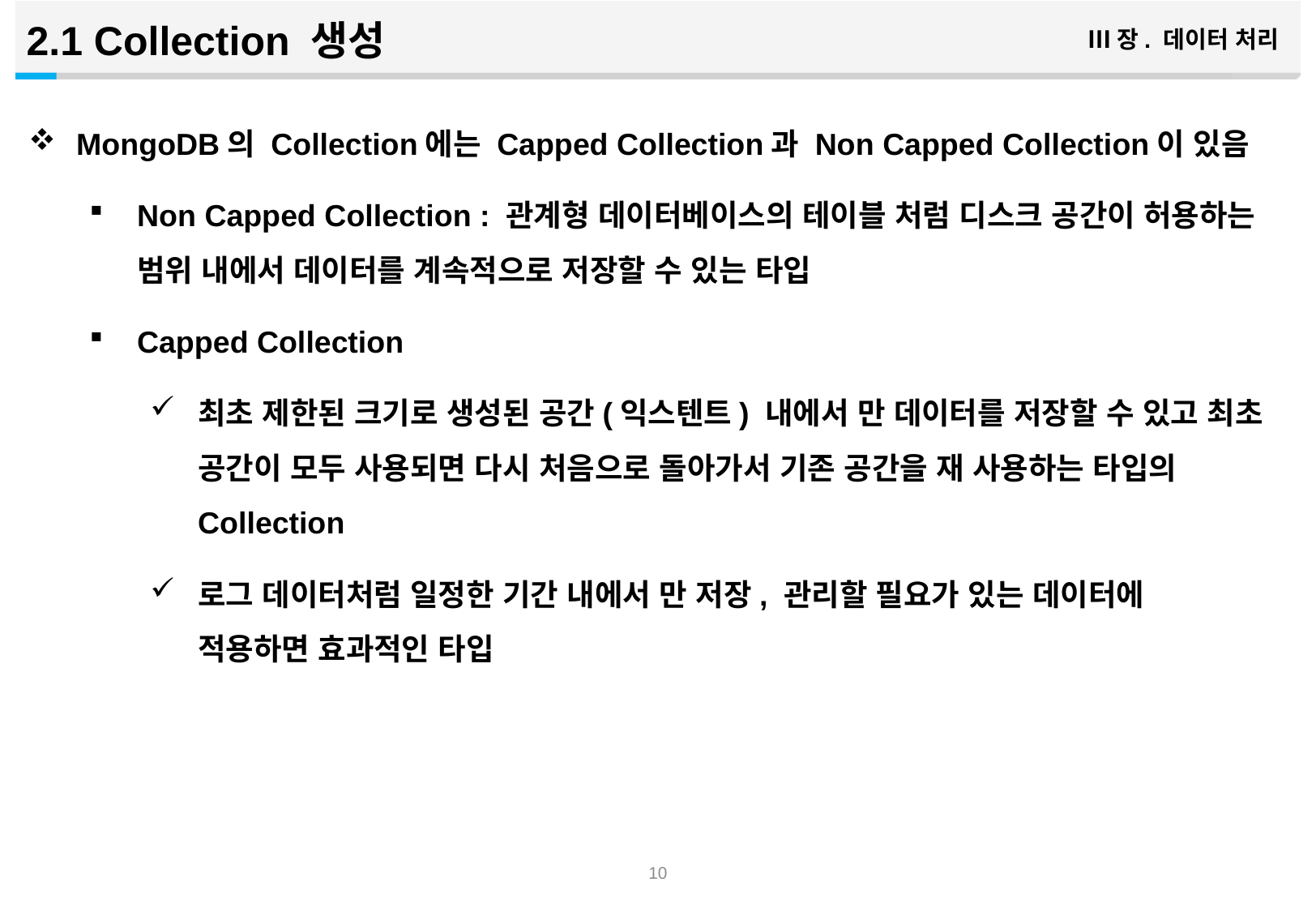

2.1 Collection 생성
Ⅲ장. 데이터 처리
MongoDB의 Collection에는 Capped Collection과 Non Capped Collection이 있음
Non Capped Collection : 관계형 데이터베이스의 테이블 처럼 디스크 공간이 허용하는 범위 내에서 데이터를 계속적으로 저장할 수 있는 타입
Capped Collection
최초 제한된 크기로 생성된 공간(익스텐트) 내에서 만 데이터를 저장할 수 있고 최초 공간이 모두 사용되면 다시 처음으로 돌아가서 기존 공간을 재 사용하는 타입의 Collection
로그 데이터처럼 일정한 기간 내에서 만 저장, 관리할 필요가 있는 데이터에    적용하면 효과적인 타입
10